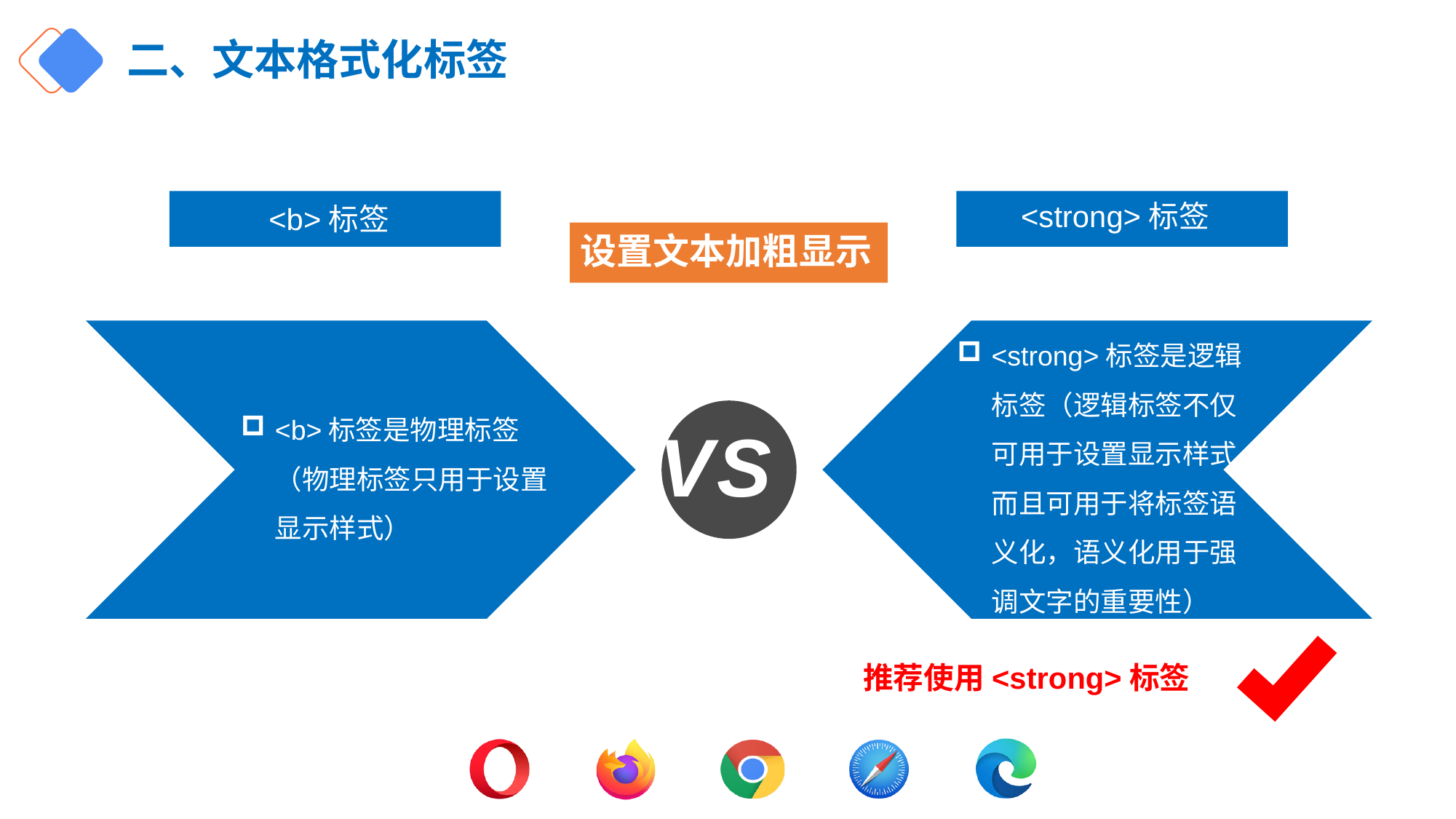

# 二、文本格式化标签

<strong>标签
<b>标签
设置文本加粗显示
<strong>标签是逻辑标签（逻辑标签不仅可用于设置显示样式，而且可用于将标签语义化，语义化用于强调文字的重要性）

<b>标签是物理标签（物理标签只用于设置显示样式）

VS

推荐使用<strong>标签